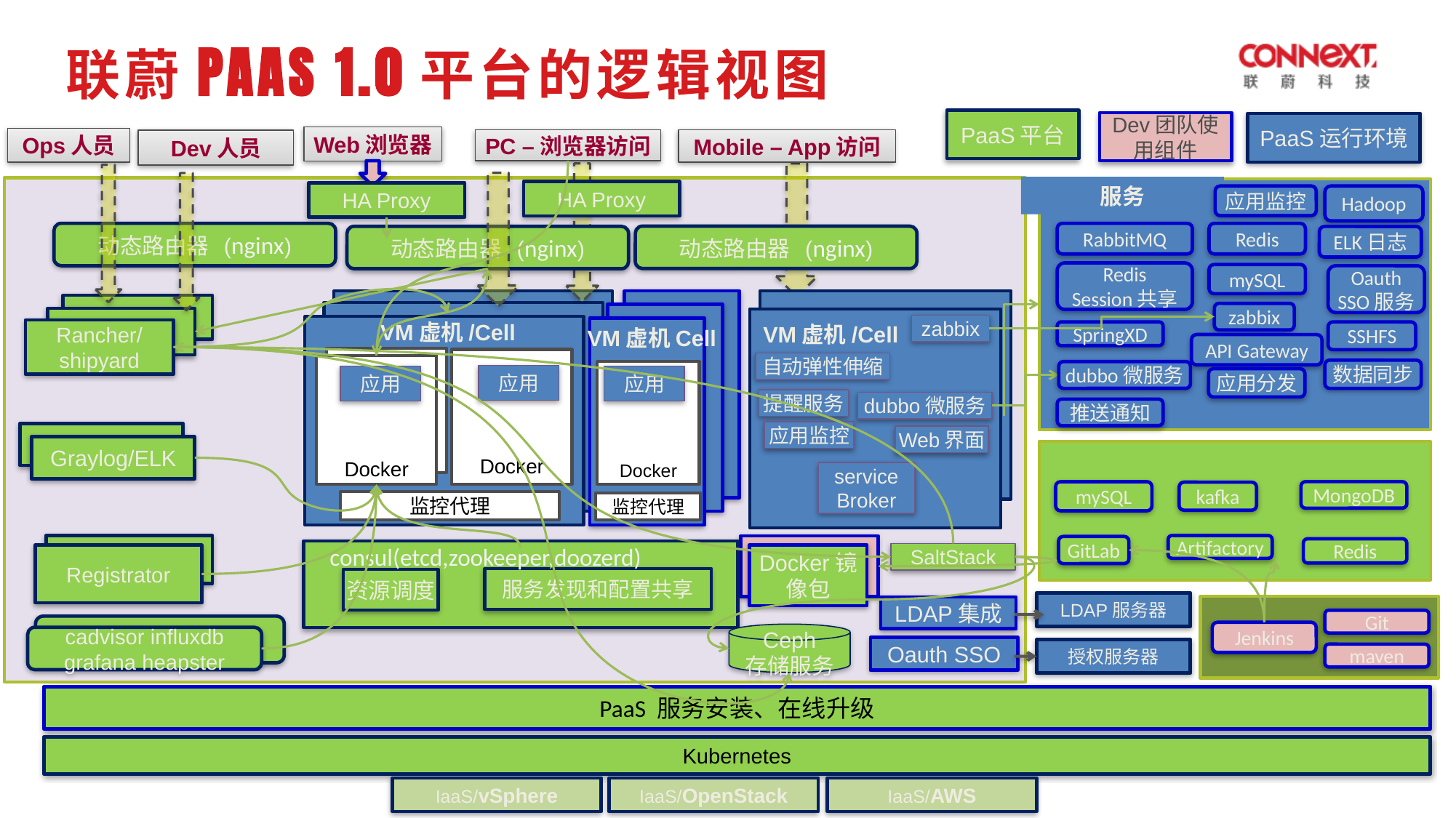

联蔚PAAS 1.0平台的逻辑视图
PaaS平台
Dev团队使用组件
PaaS运行环境
Web浏览器
Ops人员
PC –浏览器访问
Mobile – App访问
Dev人员

服务

HA Proxy
HA Proxy
应用监控
Hadoop
动态路由器  (nginx)
RabbitMQ
Redis
动态路由器  (nginx)
动态路由器  (nginx)
ELK日志
Redis
Session共享
mySQL
Oauth
SSO服务

zabbix

VM虚机/Cell
VM虚机/Cell
zabbix

VM虚机Cell
Rancher/shipyard
SpringXD
SSHFS
API Gateway

Warden
container

Docker
自动弹性伸缩

Docker

数据同步

Docker
dubbo微服务
应用
应用
应用
应用分发
提醒服务
dubbo微服务
推送通知

应用监控
Graylog/ELK
Web界面
Graylog/ELK

service Broker
mySQL
MongoDB
kafka
监控代理
监控代理
uaa - AuthN
Artifactory

GitLab
consul(etcd,zookeeper,doozerd)
Redis

SaltStack
Docker镜像包
Registrator
服务发现和配置共享
资源调度
LDAP服务器

LDAP集成
Git
NATS 消息总线
Jenkins
Ceph
存储服务
cadvisor influxdb grafana heapster
Oauth SSO
授权服务器
maven
PaaS 服务安装、在线升级
Kubernetes
IaaS/vSphere
IaaS/OpenStack
IaaS/AWS